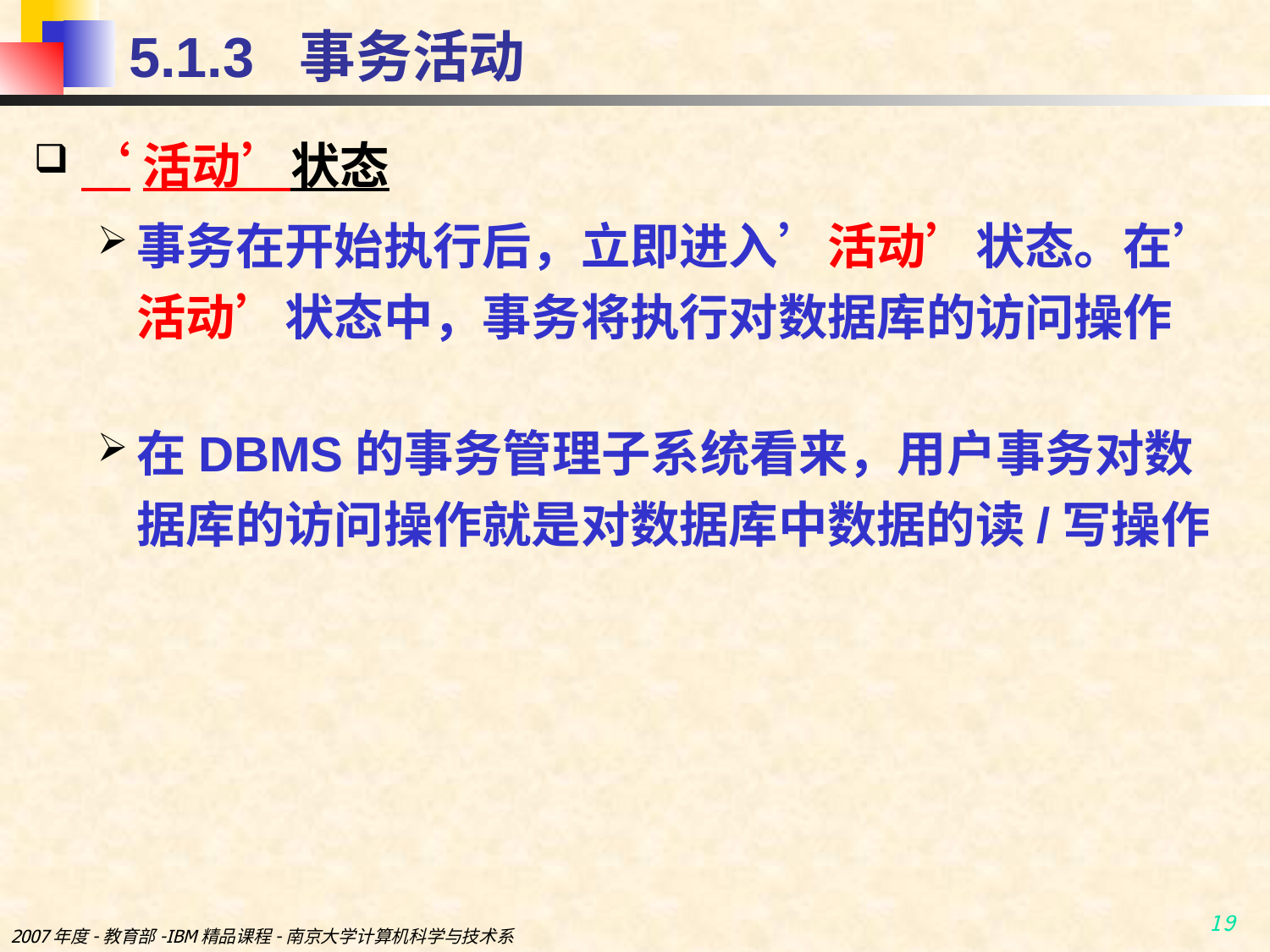

# 5.1.3  事务活动
‘活动’状态
事务在开始执行后，立即进入’活动’状态。在’活动’状态中，事务将执行对数据库的访问操作

在DBMS的事务管理子系统看来，用户事务对数据库的访问操作就是对数据库中数据的读/写操作
19